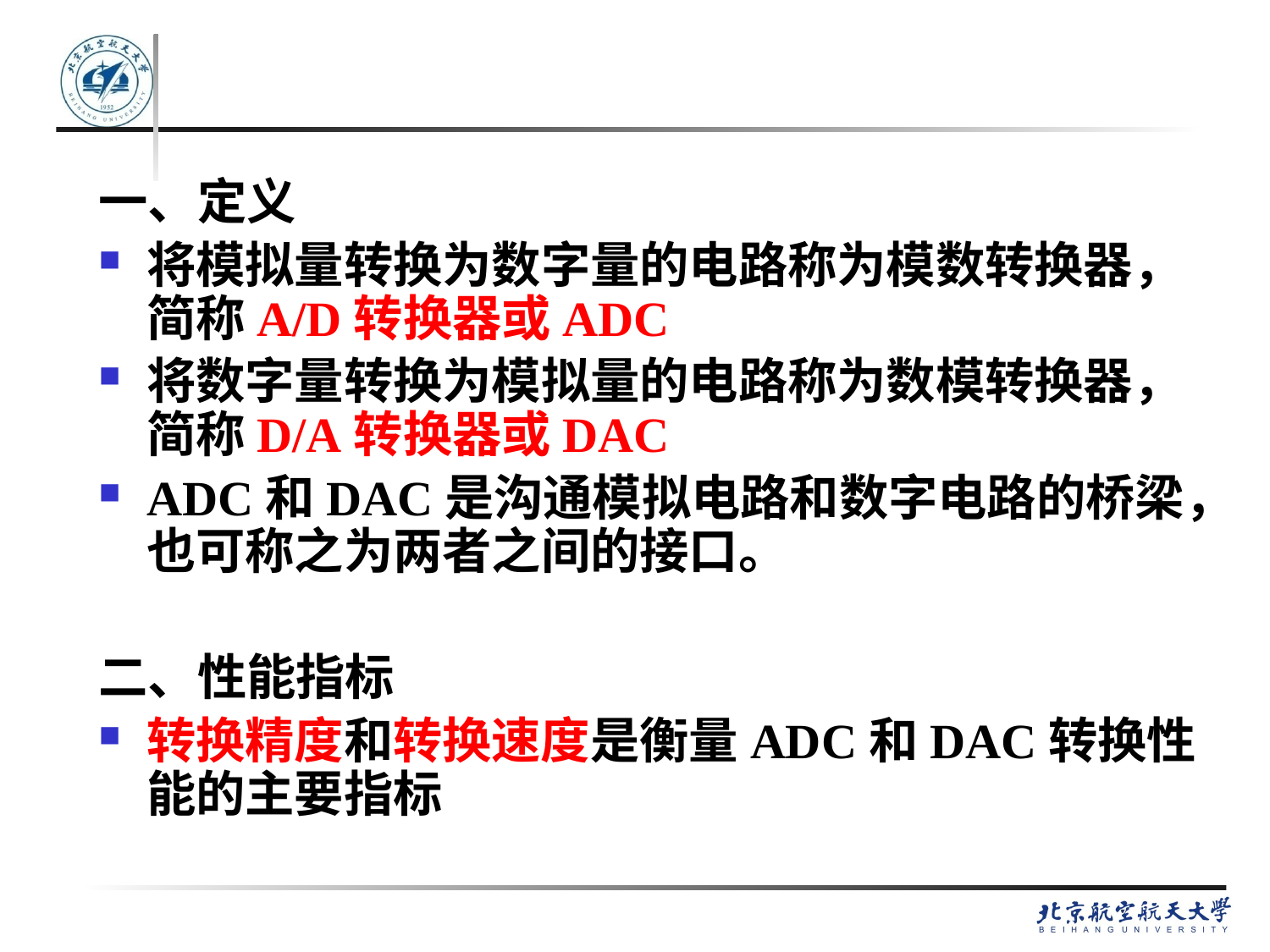

#
一、定义
将模拟量转换为数字量的电路称为模数转换器，简称A/D转换器或ADC
将数字量转换为模拟量的电路称为数模转换器，简称D/A转换器或DAC
ADC和DAC是沟通模拟电路和数字电路的桥梁，也可称之为两者之间的接口。

二、性能指标
转换精度和转换速度是衡量ADC和DAC转换性能的主要指标
4